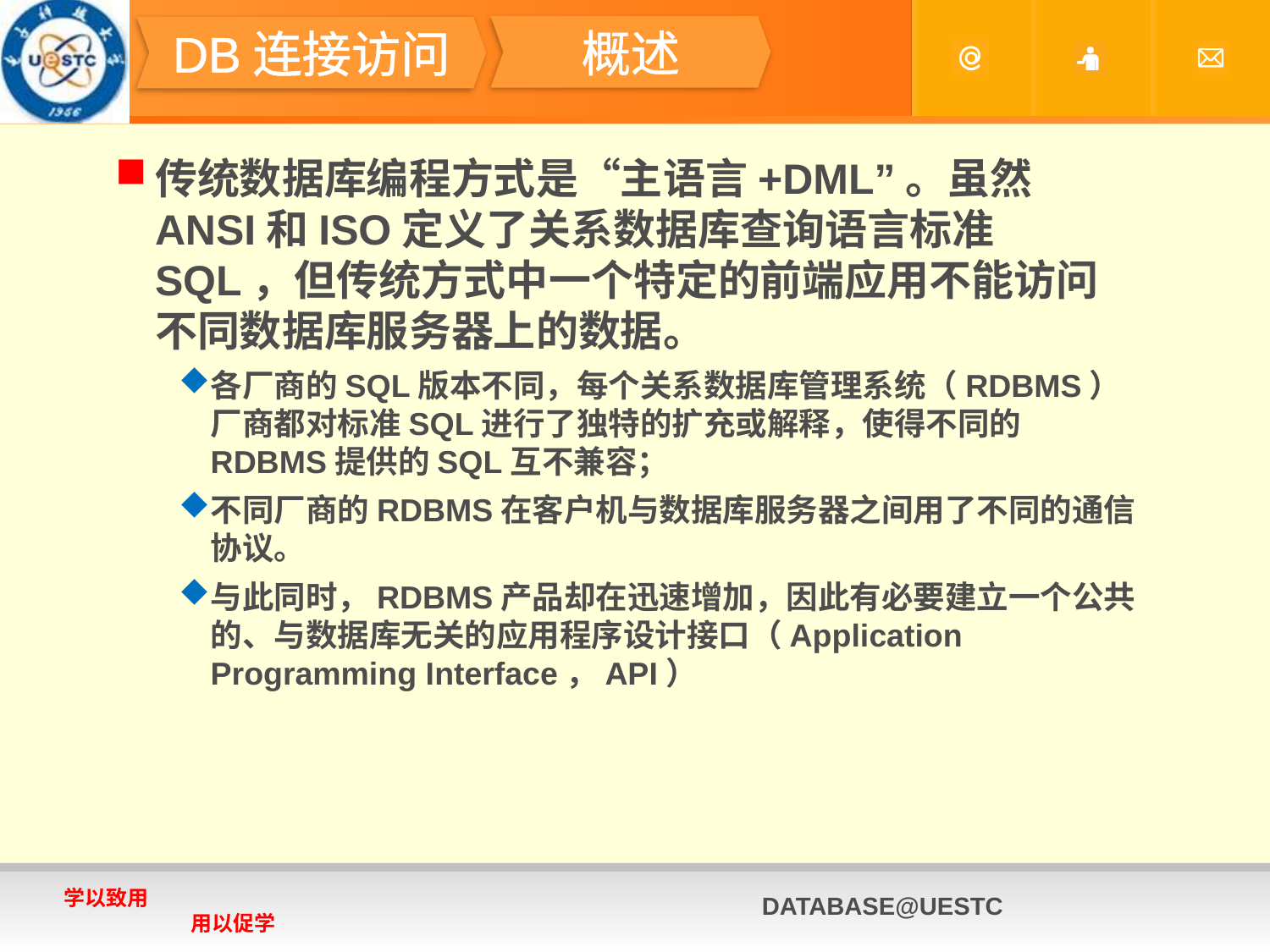

#
概述
DB连接访问
传统数据库编程方式是“主语言+DML”。虽然ANSI和ISO定义了关系数据库查询语言标准SQL，但传统方式中一个特定的前端应用不能访问不同数据库服务器上的数据。
各厂商的SQL版本不同，每个关系数据库管理系统（RDBMS）厂商都对标准SQL进行了独特的扩充或解释，使得不同的RDBMS提供的SQL互不兼容；
不同厂商的RDBMS在客户机与数据库服务器之间用了不同的通信协议。
与此同时，RDBMS产品却在迅速增加，因此有必要建立一个公共的、与数据库无关的应用程序设计接口（Application Programming Interface，API）